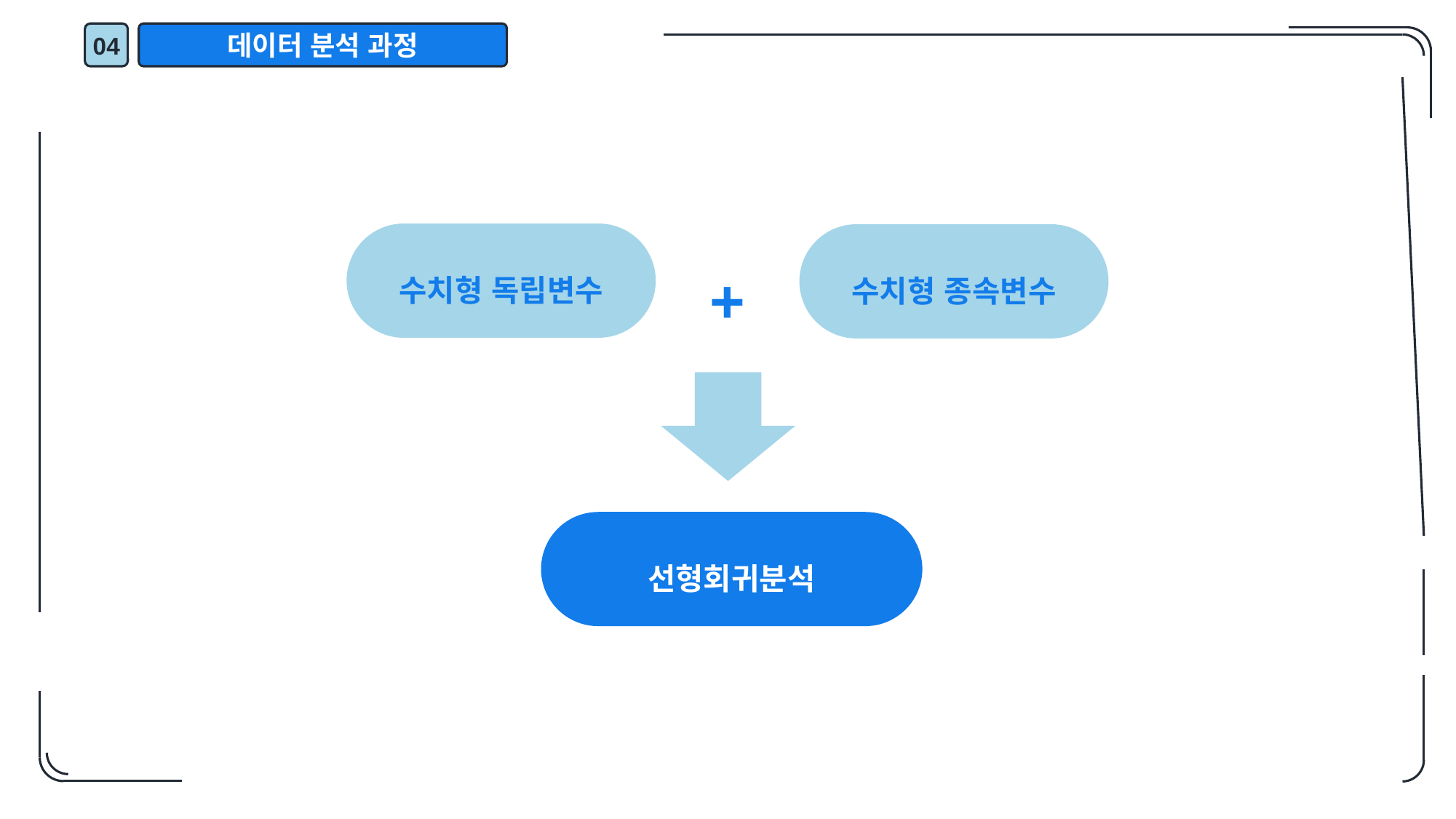

04
데이터 분석 과정

+
수치형 독립변수
수치형 종속변수

선형회귀분석